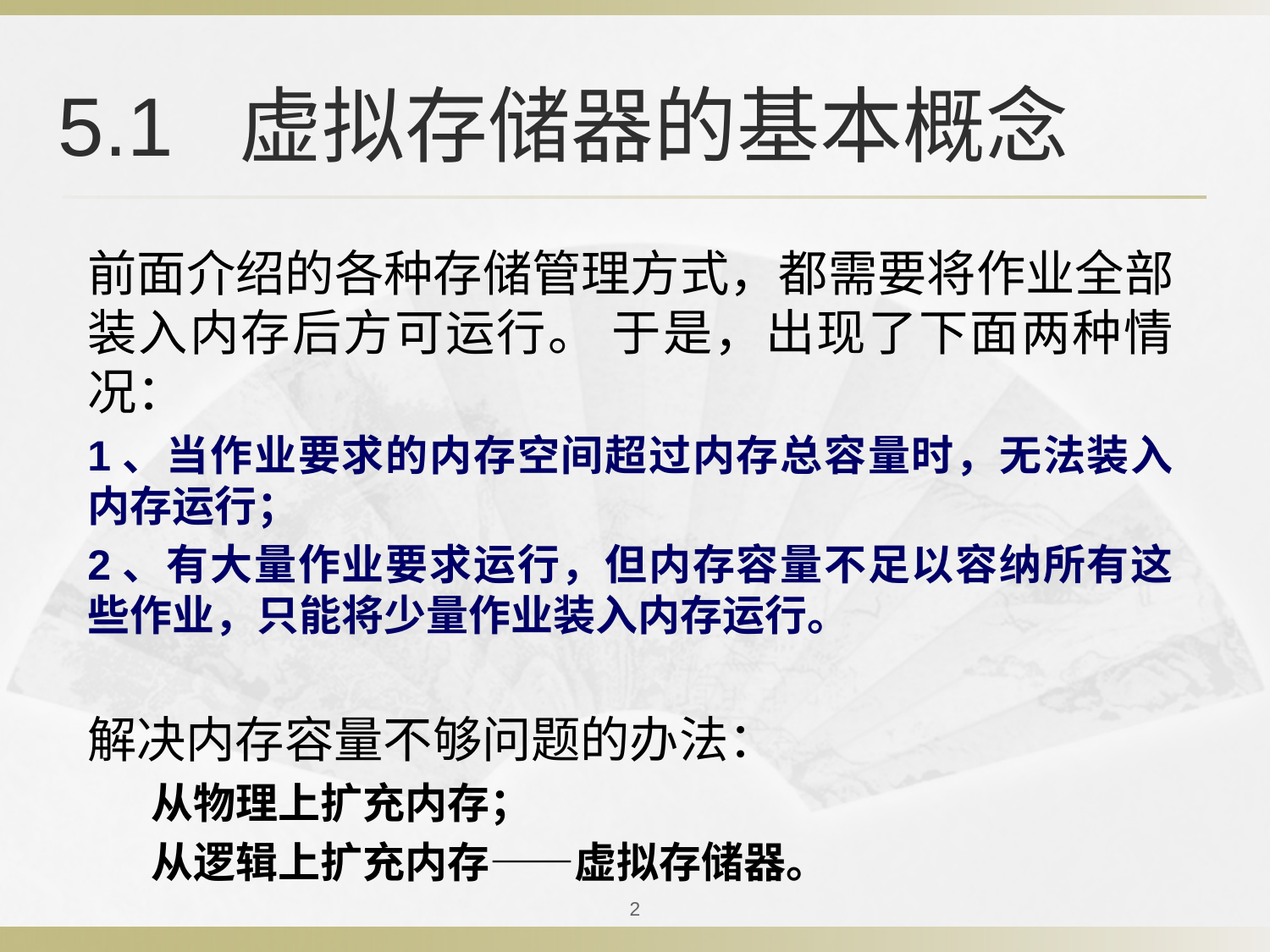

# 5.1  虚拟存储器的基本概念
前面介绍的各种存储管理方式，都需要将作业全部装入内存后方可运行。 于是，出现了下面两种情况：
1、当作业要求的内存空间超过内存总容量时，无法装入内存运行；
2、有大量作业要求运行，但内存容量不足以容纳所有这些作业，只能将少量作业装入内存运行。

解决内存容量不够问题的办法：
从物理上扩充内存；
从逻辑上扩充内存——虚拟存储器。
2